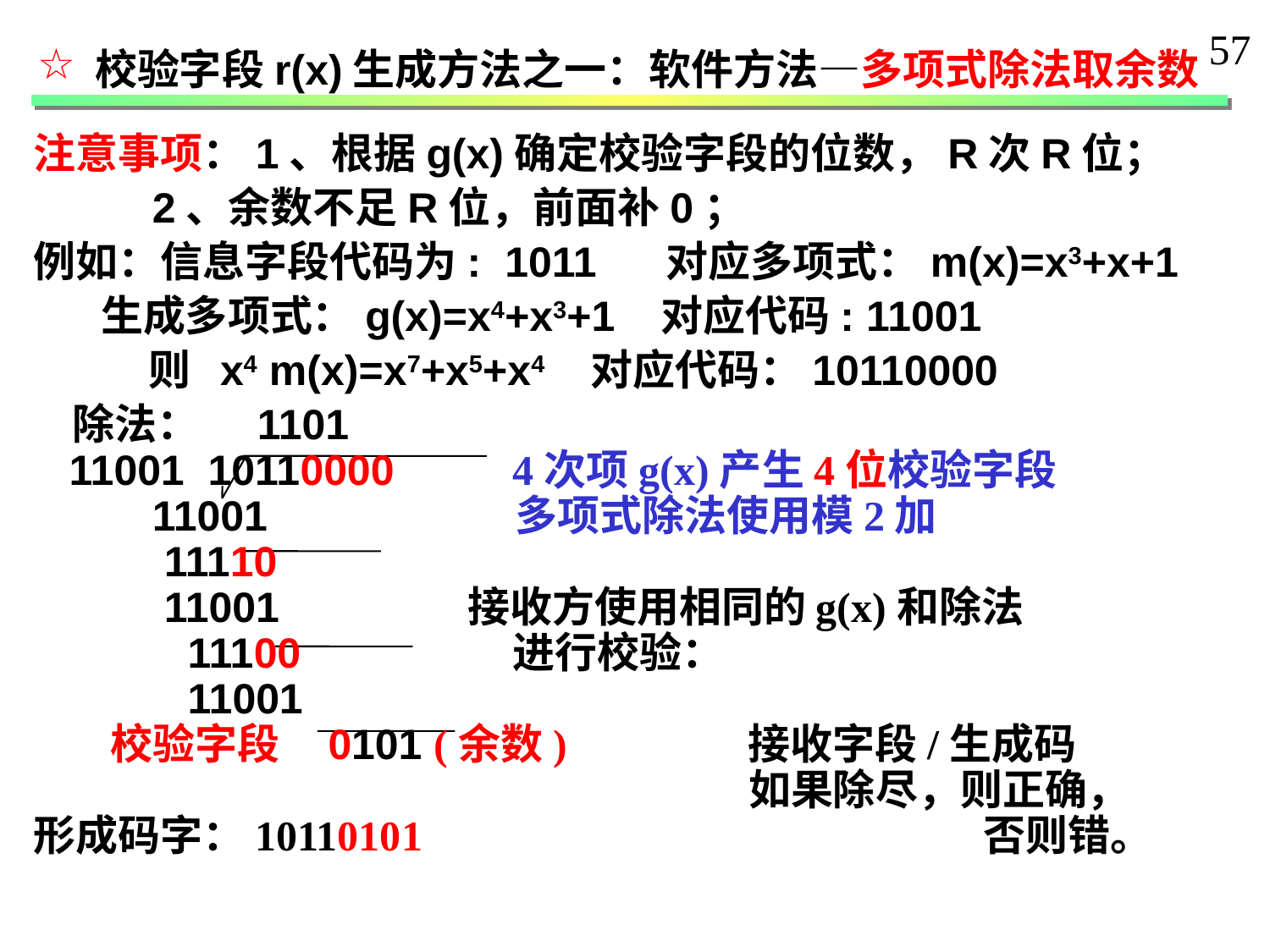

57
 校验字段r(x)生成方法之一：软件方法—多项式除法取余数

注意事项：1、根据g(x)确定校验字段的位数，R次R位；
          2、余数不足R位，前面补0；
例如：信息字段代码为:  1011     对应多项式：m(x)=x3+x+1
      生成多项式：g(x)=x4+x3+1   对应代码: 11001
           则  x4 m(x)=x7+x5+x4   对应代码：10110000
   除法：     1101
   11001  10110000          4次项g(x)产生4位校验字段
          11001                    多项式除法使用模2加
           11110
           11001               接收方使用相同的g(x)和除法
             11100                 进行校验：
             11001
       校验字段    0101 (余数)                接收字段/生成码
                                                                          如果除尽，则正确，
形成码字：10110101                                                    否则错。